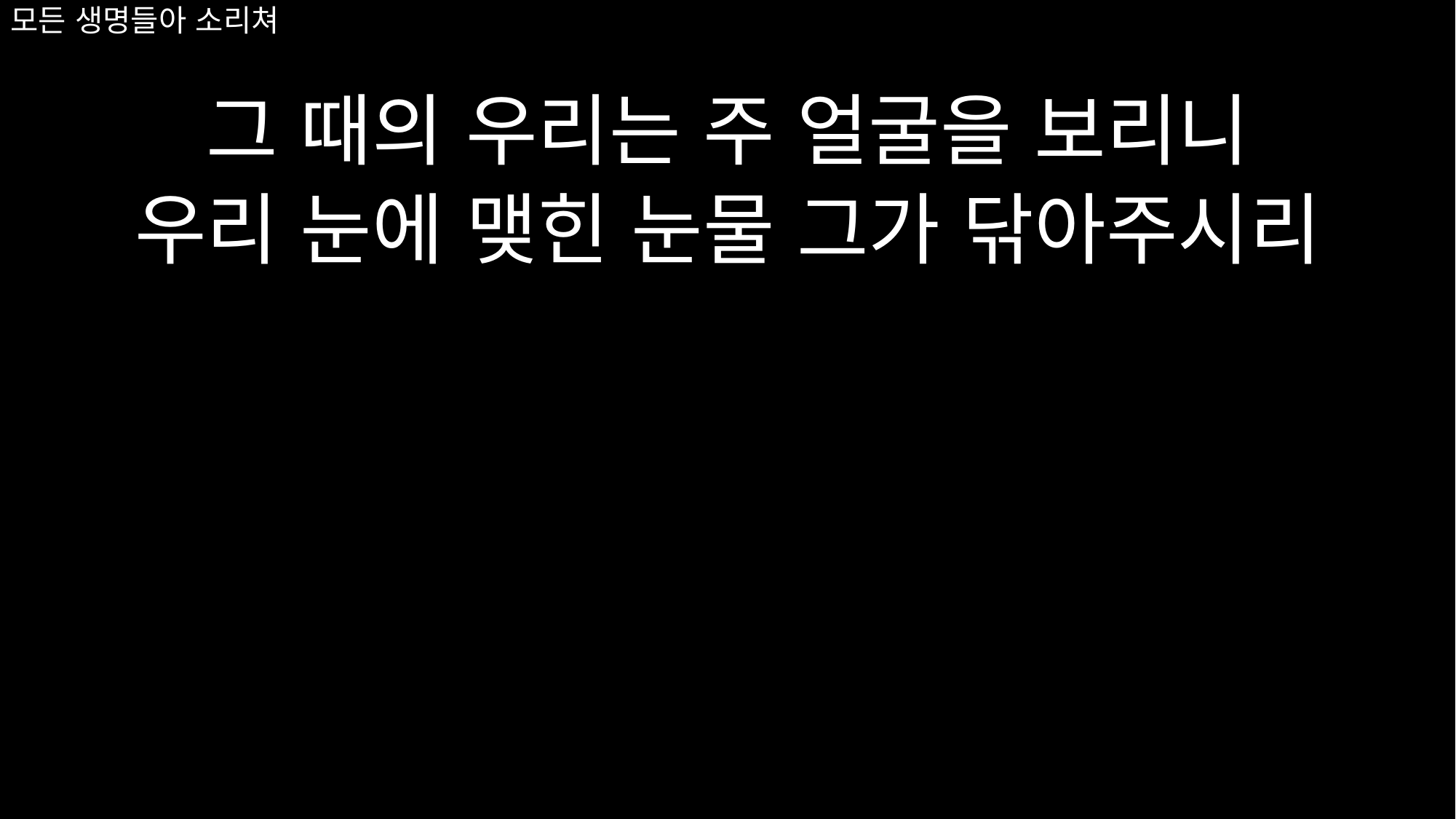

그 때의 우리는 주 얼굴을 보리니
우리 눈에 맺힌 눈물 그가 닦아주시리

# 모든 생명들아 소리쳐